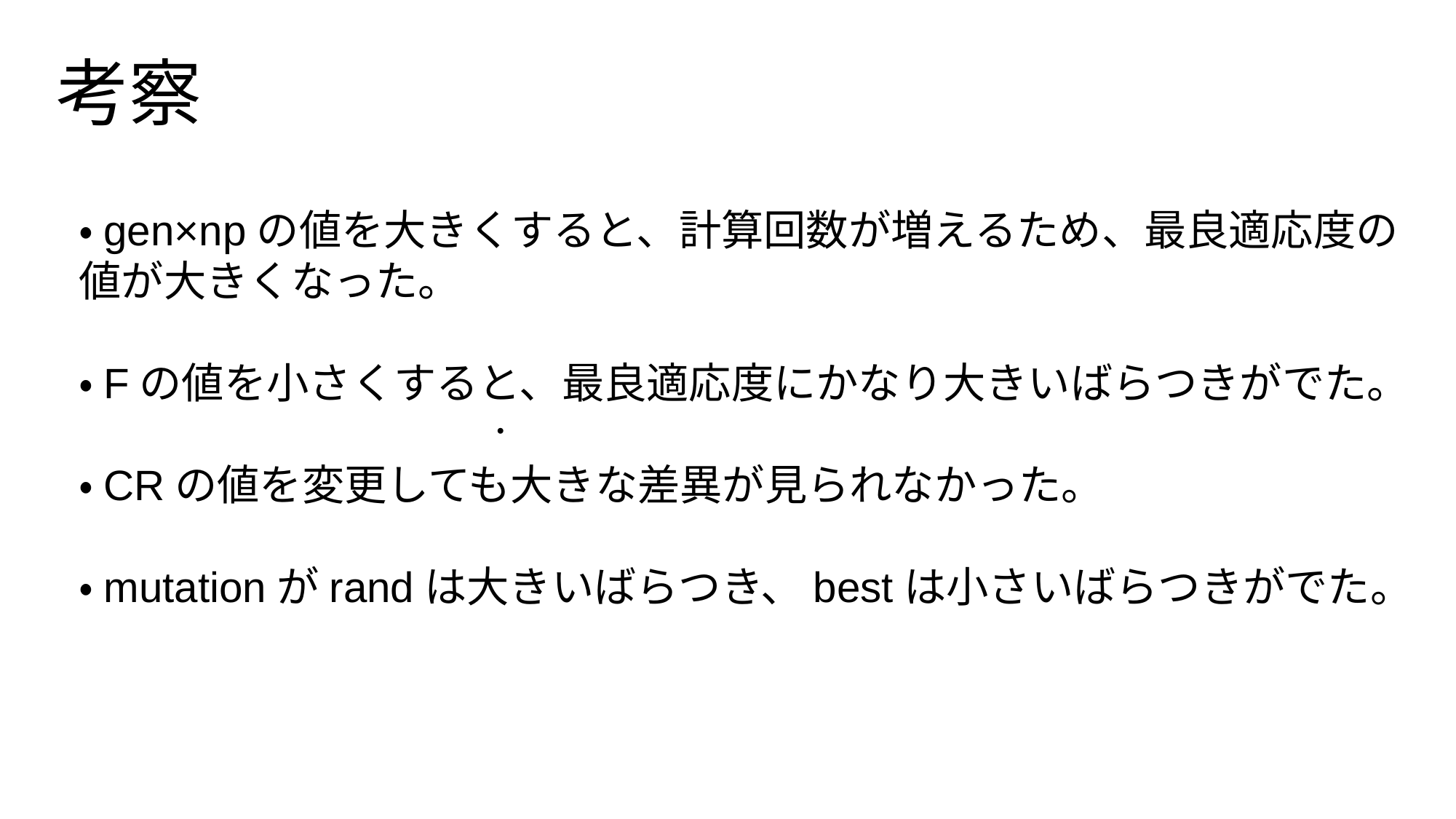

考察
・gen×npの値を大きくすると、計算回数が増えるため、最良適応度の値が大きくなった。

・Fの値を小さくすると、最良適応度にかなり大きいばらつきがでた。

・CRの値を変更しても大きな差異が見られなかった。

・mutationがrandは大きいばらつき、bestは小さいばらつきがでた。
・